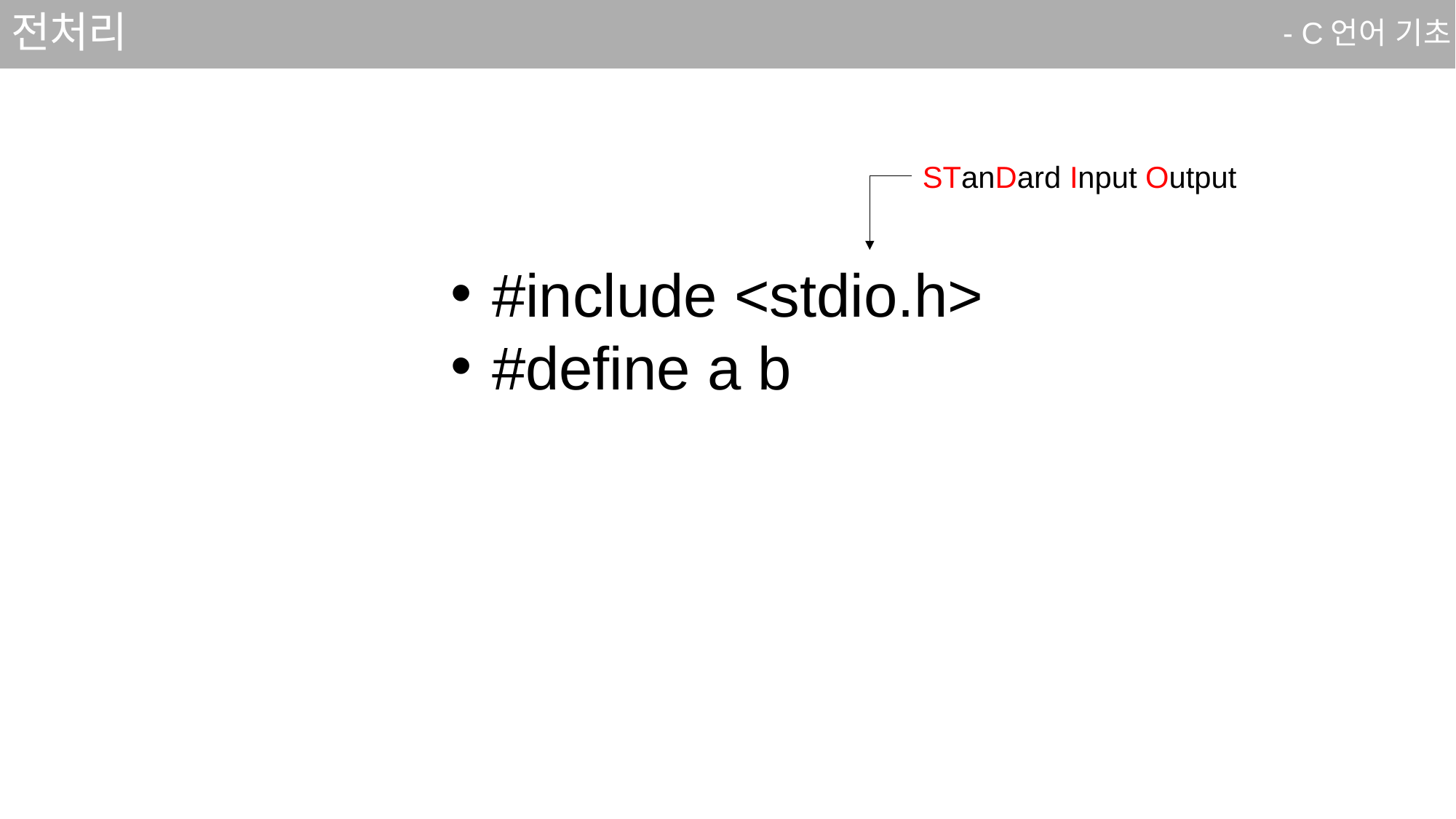

# 전처리
- C언어 기초
STanDard Input Output
#include <stdio.h>
#define a b